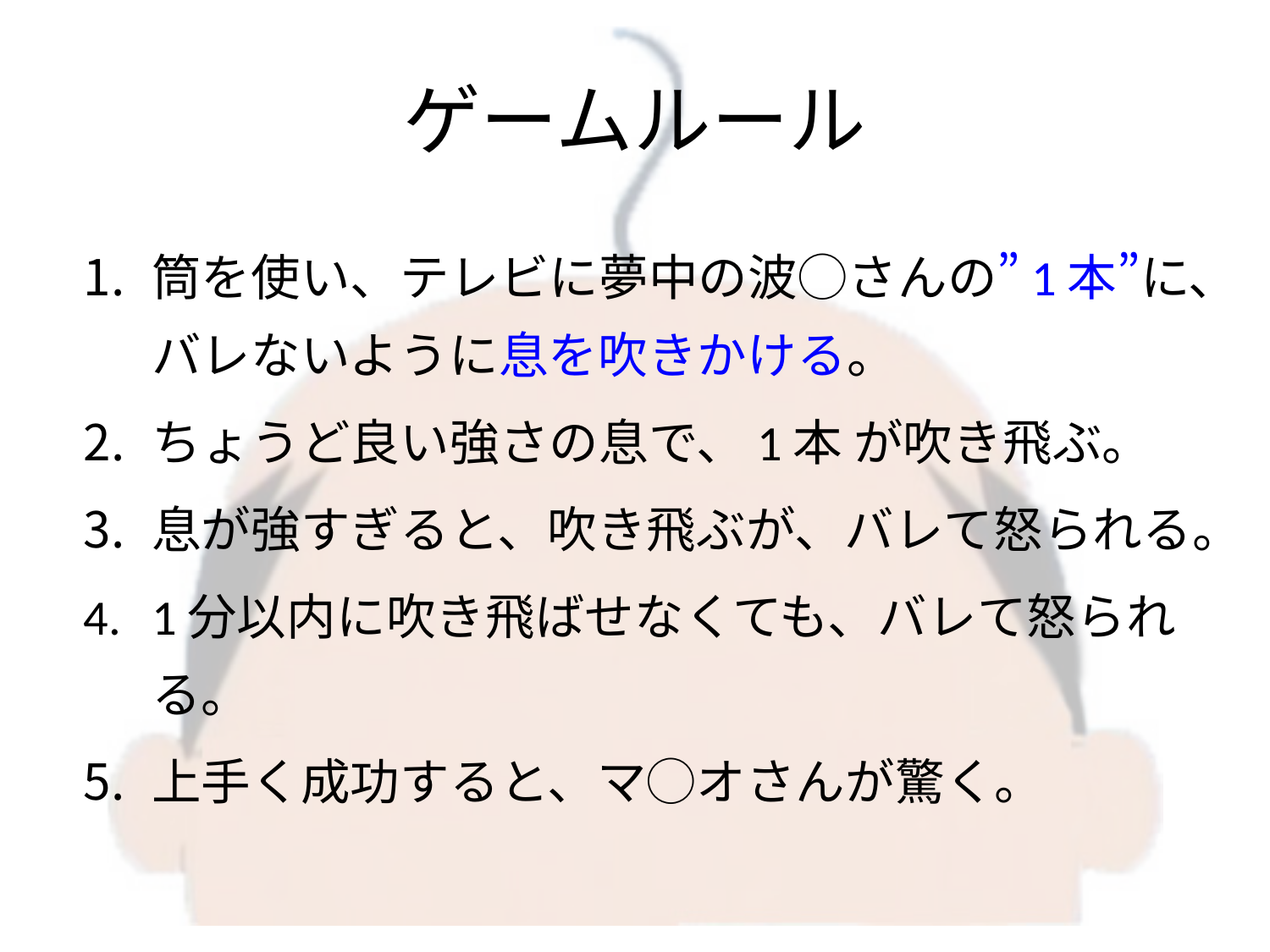

# ゲームルール
筒を使い、テレビに夢中の波◯さんの”1本”に、バレないように息を吹きかける。
ちょうど良い強さの息で、1本 が吹き飛ぶ。
息が強すぎると、吹き飛ぶが、バレて怒られる。
1分以内に吹き飛ばせなくても、バレて怒られる。
上手く成功すると、マ◯オさんが驚く。